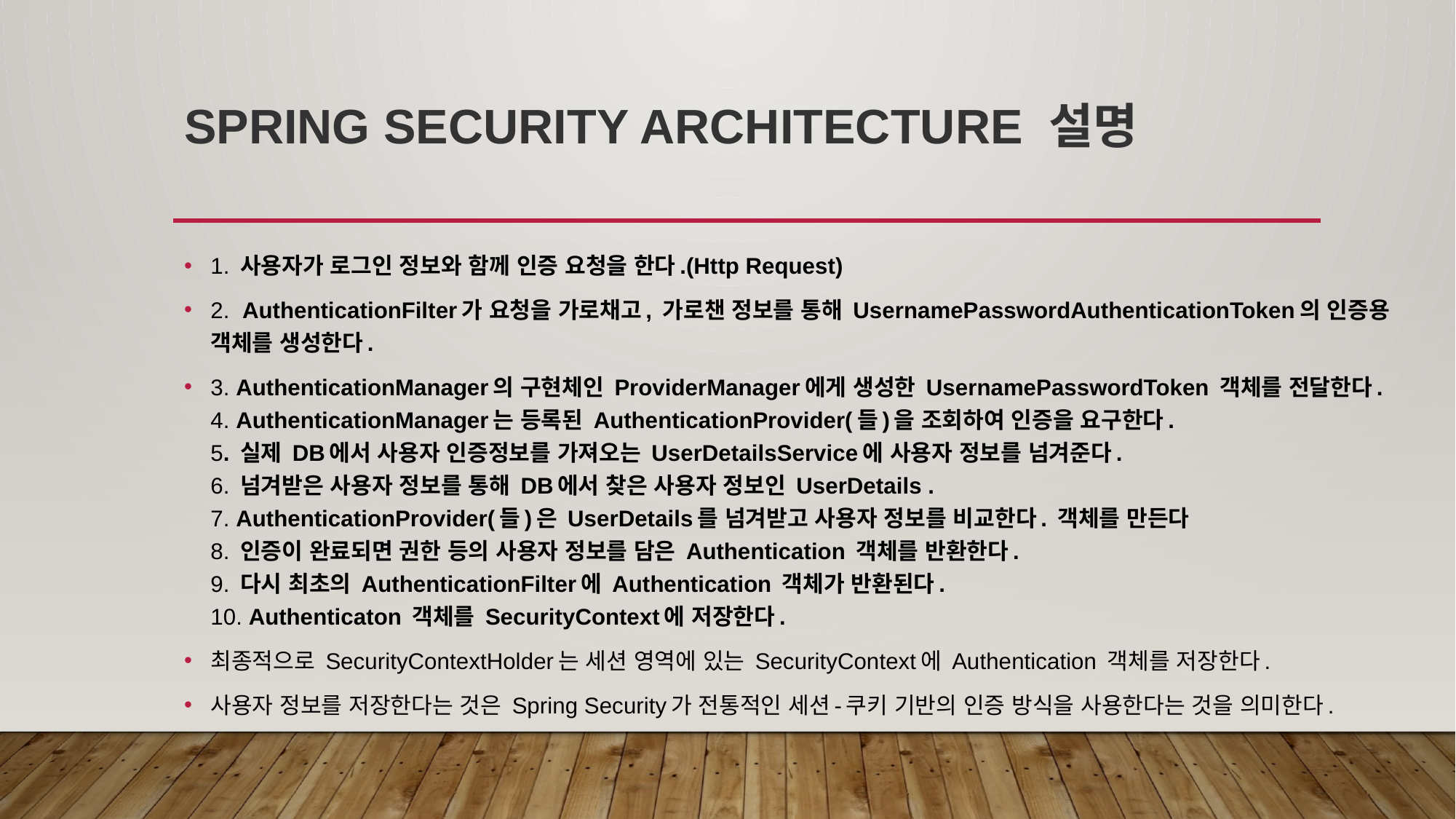

# Spring Security Architecture 설명
1. 사용자가 로그인 정보와 함께 인증 요청을 한다.(Http Request)
2.  AuthenticationFilter가 요청을 가로채고, 가로챈 정보를 통해 UsernamePasswordAuthenticationToken의 인증용 객체를 생성한다.
3. AuthenticationManager의 구현체인 ProviderManager에게 생성한 UsernamePasswordToken 객체를 전달한다.
4. AuthenticationManager는 등록된 AuthenticationProvider(들)을 조회하여 인증을 요구한다.
5. 실제 DB에서 사용자 인증정보를 가져오는 UserDetailsService에 사용자 정보를 넘겨준다.
6. 넘겨받은 사용자 정보를 통해 DB에서 찾은 사용자 정보인 UserDetails .
7. AuthenticationProvider(들)은 UserDetails를 넘겨받고 사용자 정보를 비교한다. 객체를 만든다
8. 인증이 완료되면 권한 등의 사용자 정보를 담은 Authentication 객체를 반환한다.
9. 다시 최초의 AuthenticationFilter에 Authentication 객체가 반환된다.
10. Authenticaton 객체를 SecurityContext에 저장한다.
최종적으로 SecurityContextHolder는 세션 영역에 있는 SecurityContext에 Authentication 객체를 저장한다.
사용자 정보를 저장한다는 것은 Spring Security가 전통적인 세션-쿠키 기반의 인증 방식을 사용한다는 것을 의미한다.